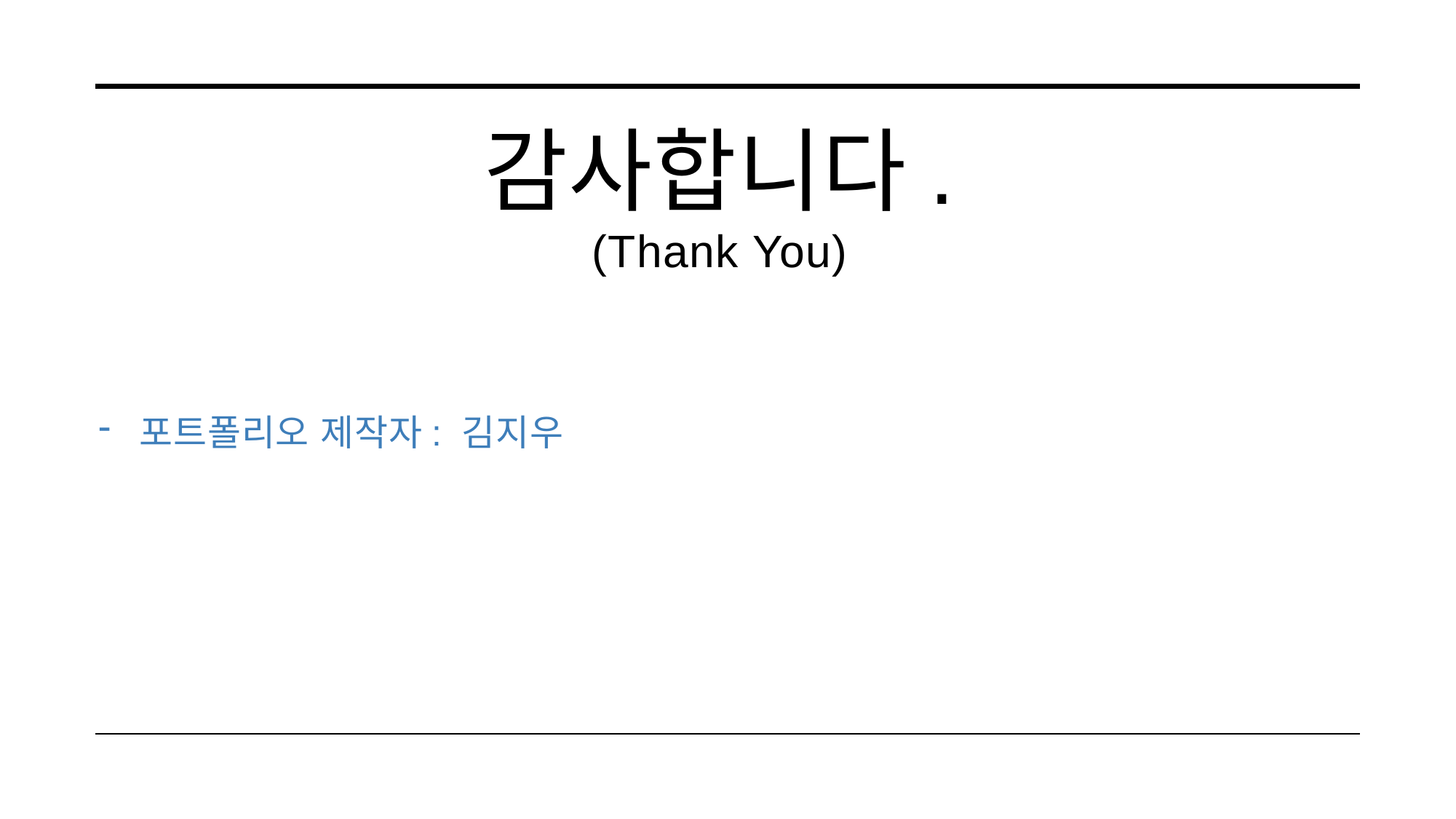

# 감사합니다. (Thank You)
포트폴리오 제작자: 김지우